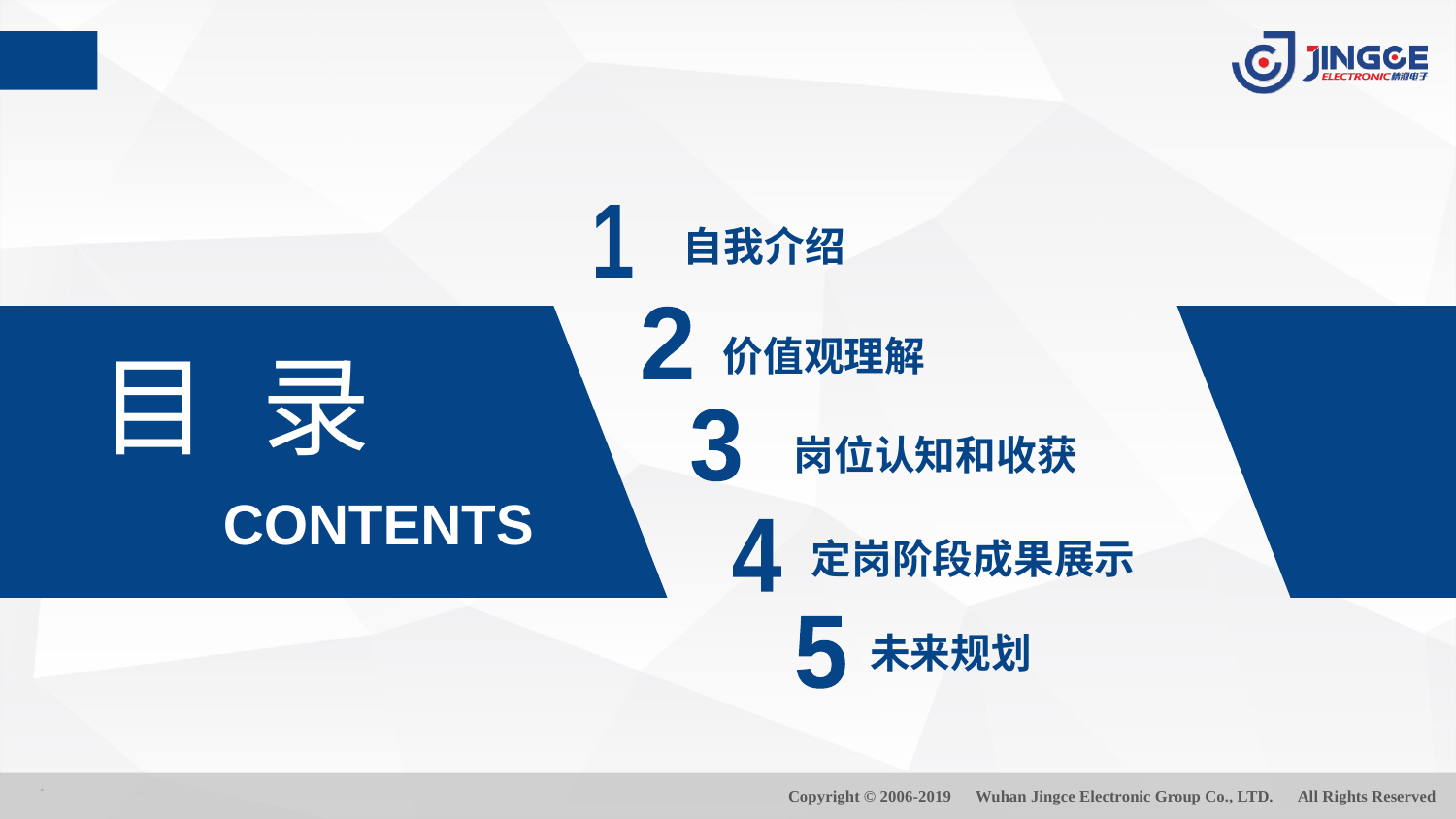

自我介绍
1

2
价值观理解
目 录
3
岗位认知和收获
   CONTENTS
定岗阶段成果展示
4
5
未来规划